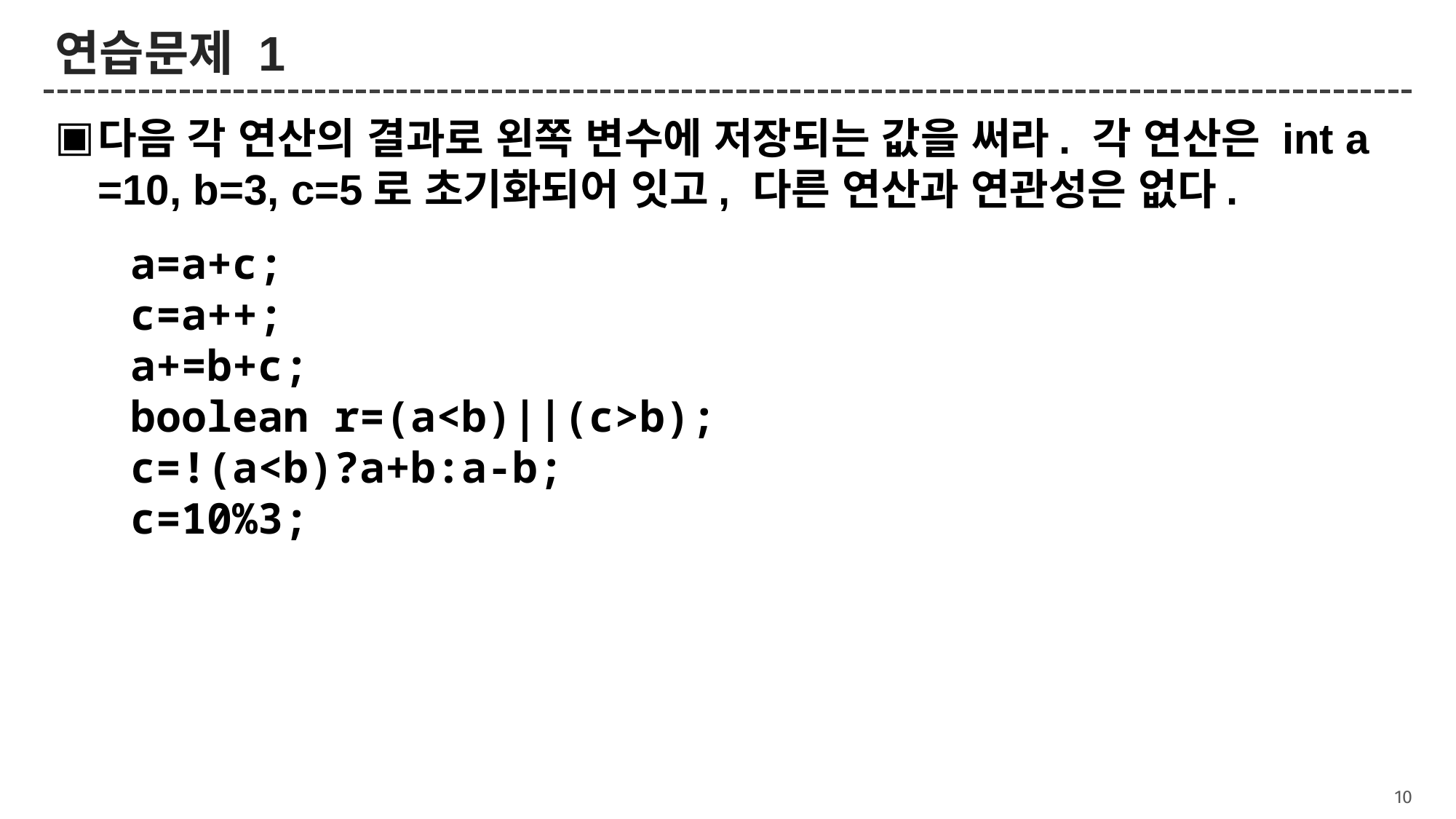

# 연습문제 1
다음 각 연산의 결과로 왼쪽 변수에 저장되는 값을 써라. 각 연산은 int a =10, b=3, c=5로 초기화되어 잇고, 다른 연산과 연관성은 없다.

a=a+c;
c=a++;
a+=b+c;
boolean r=(a<b)||(c>b);
c=!(a<b)?a+b:a-b;
c=10%3;